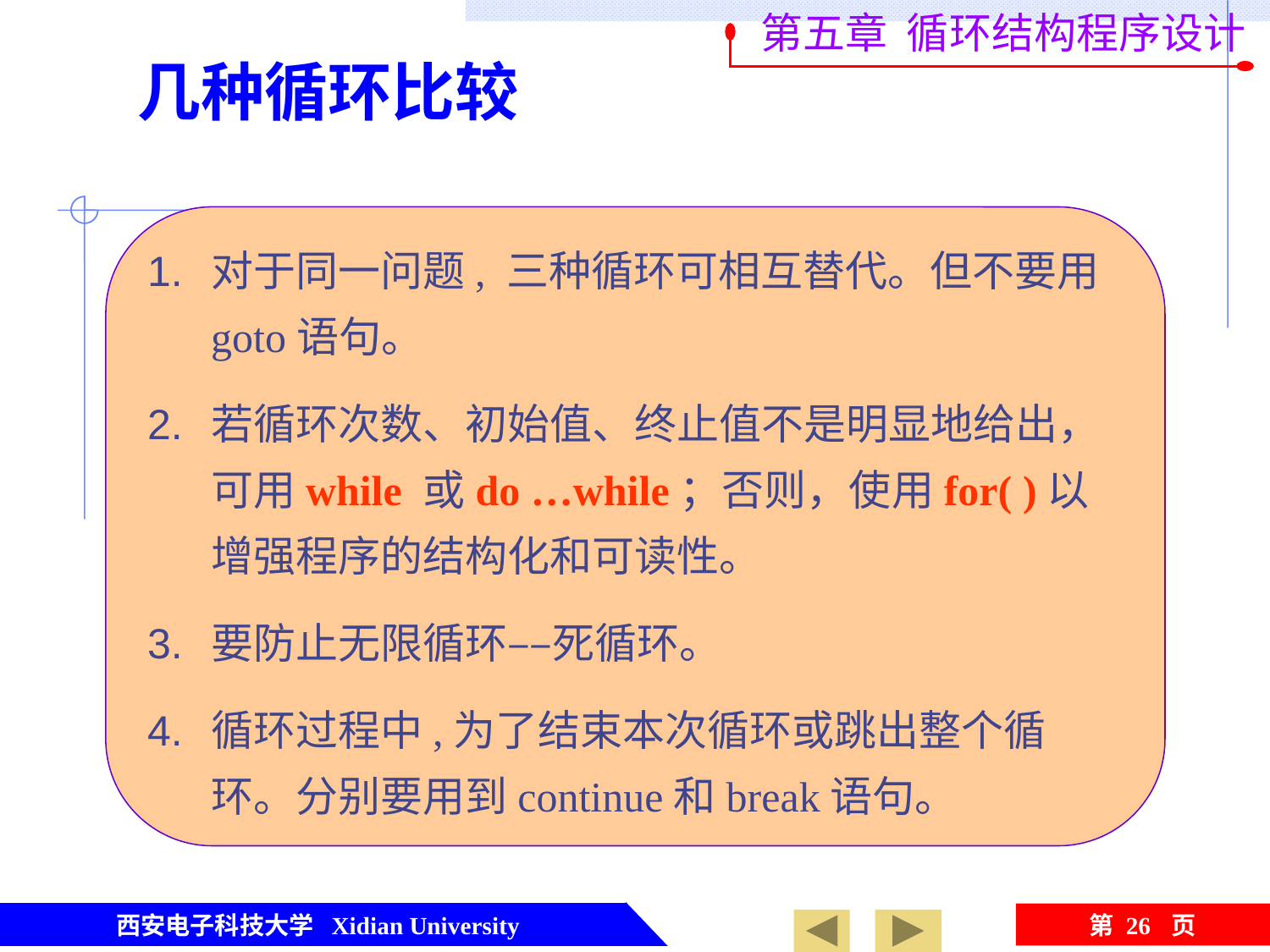

第五章  循环结构程序设计

几种循环比较

对于同一问题, 三种循环可相互替代。但不要用goto语句。
若循环次数、初始值、终止值不是明显地给出，可用while 或do …while；否则，使用for( )以增强程序的结构化和可读性。
要防止无限循环––死循环。
循环过程中,为了结束本次循环或跳出整个循环。分别要用到continue和break语句。